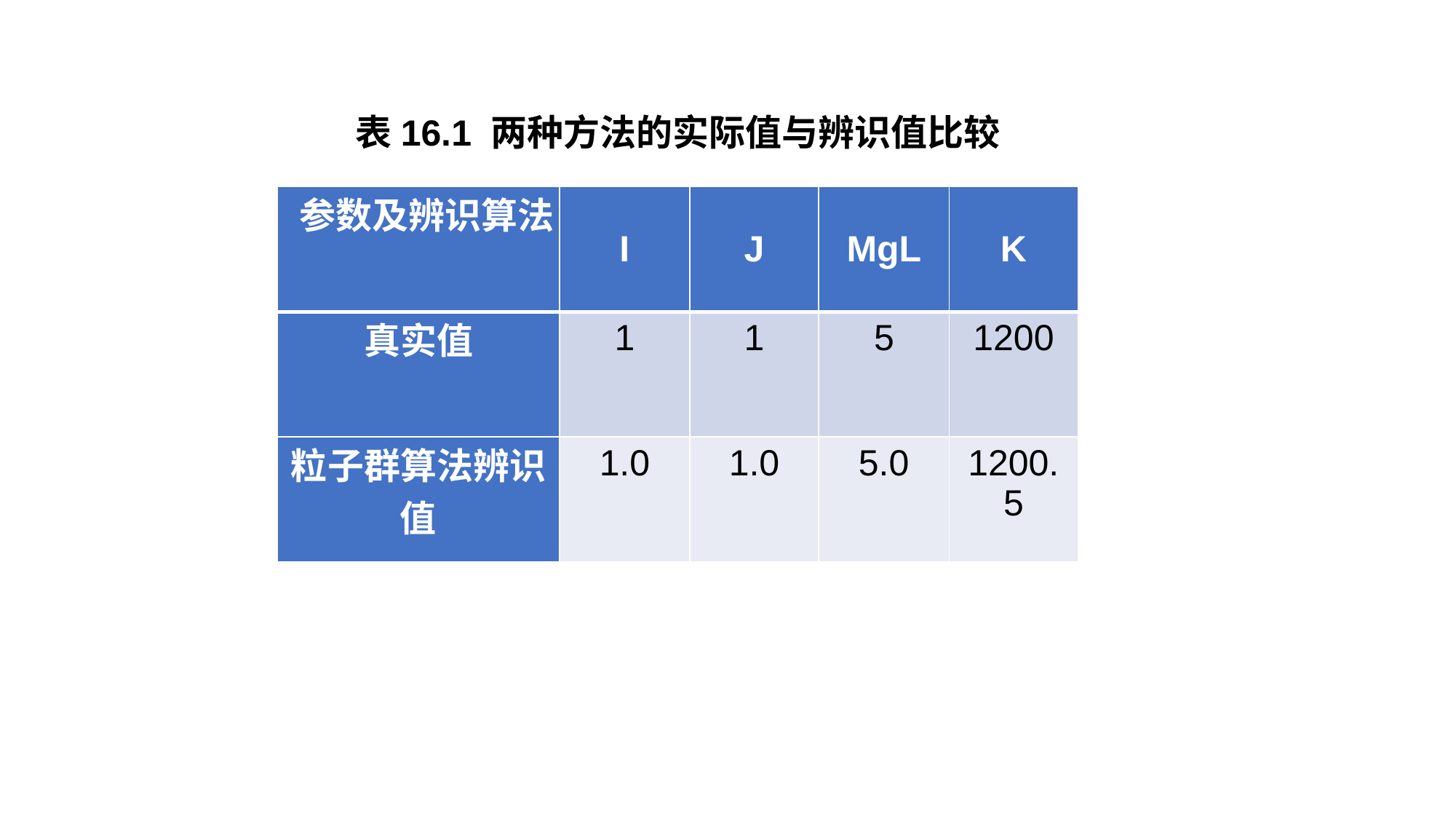

表16.1 两种方法的实际值与辨识值比较
| 参数及辨识算法 | I | J | MgL | K |
| --- | --- | --- | --- | --- |
| 真实值 | 1 | 1 | 5 | 1200 |
| 粒子群算法辨识值 | 1.0 | 1.0 | 5.0 | 1200.5 |